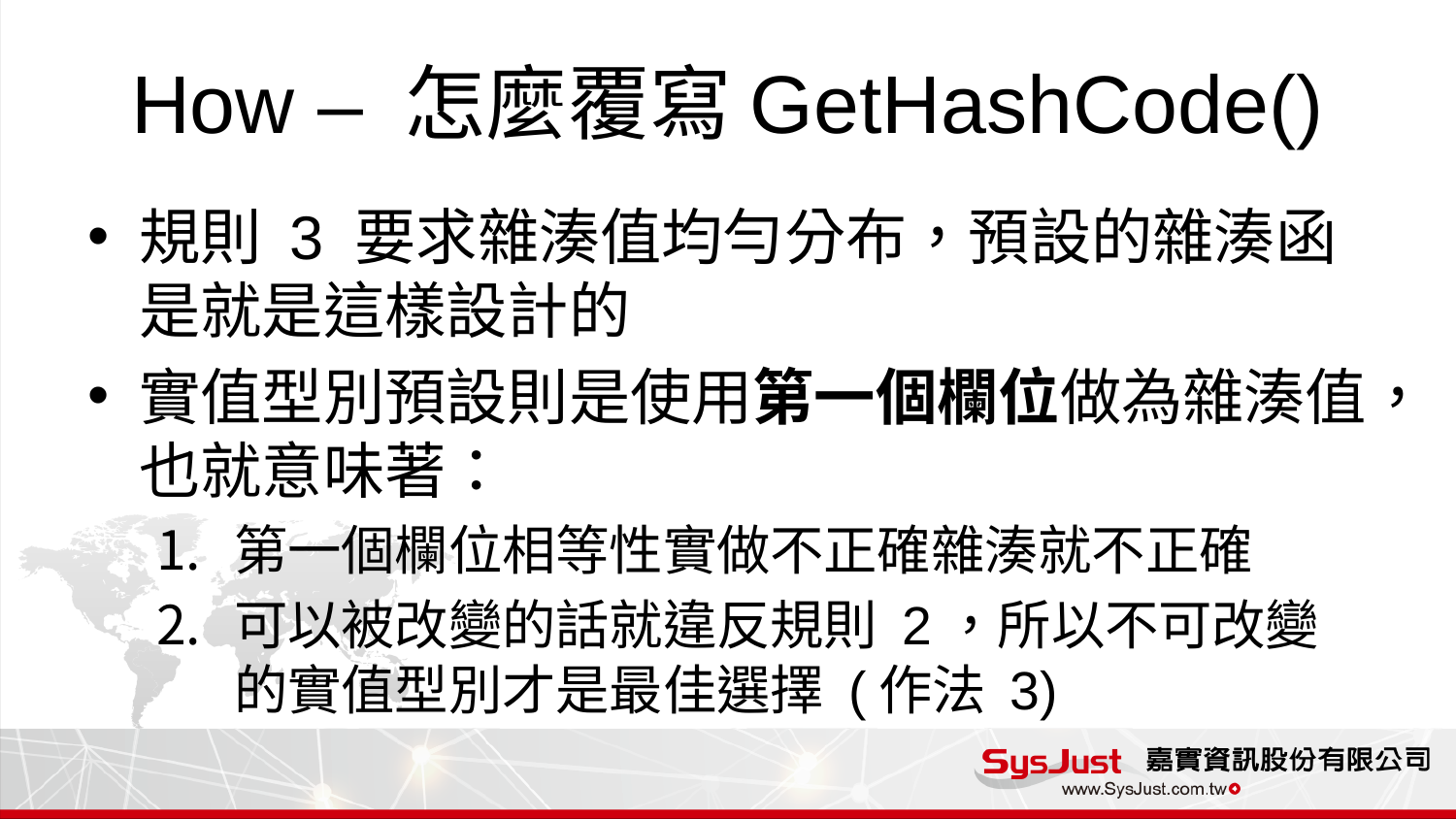

# How – 怎麼覆寫GetHashCode()
規則 3 要求雜湊值均勻分布，預設的雜湊函是就是這樣設計的
實值型別預設則是使用第一個欄位做為雜湊值，也就意味著：
第一個欄位相等性實做不正確雜湊就不正確
可以被改變的話就違反規則 2，所以不可改變的實值型別才是最佳選擇 (作法 3)